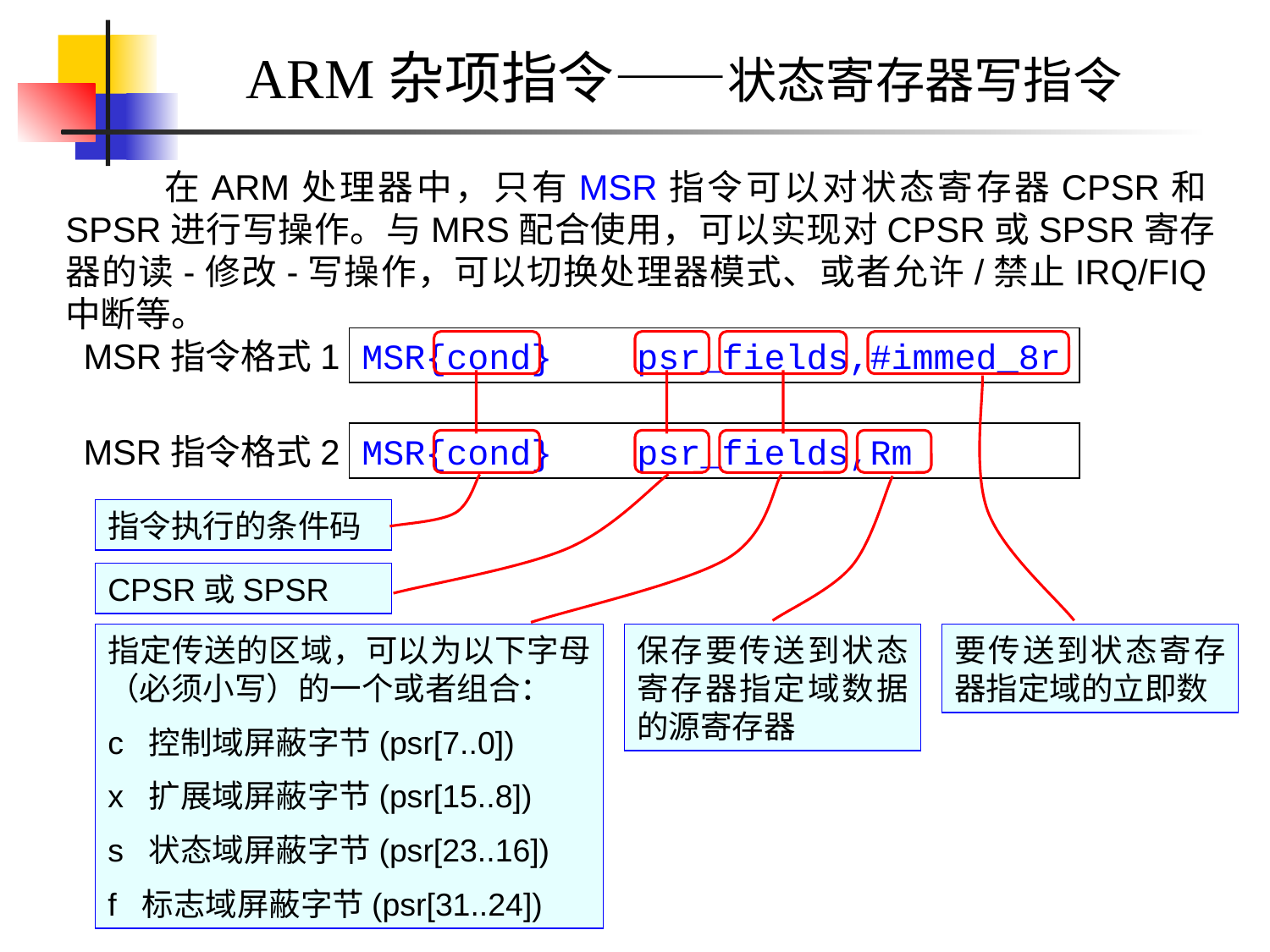

ARM杂项指令——状态寄存器写指令
        在ARM处理器中，只有MSR指令可以对状态寄存器CPSR和SPSR进行写操作。与MRS配合使用，可以实现对CPSR或SPSR寄存器的读-修改-写操作，可以切换处理器模式、或者允许/禁止IRQ/FIQ中断等。
MSR指令格式1
MSR{cond}    psr_fields,#immed_8r

MSR指令格式2
MSR{cond}    psr_fields,Rm

指令执行的条件码
CPSR或SPSR
指定传送的区域，可以为以下字母（必须小写）的一个或者组合：
c  控制域屏蔽字节(psr[7..0])
x  扩展域屏蔽字节(psr[15..8])
s  状态域屏蔽字节(psr[23..16])
f  标志域屏蔽字节(psr[31..24])
保存要传送到状态寄存器指定域数据的源寄存器
要传送到状态寄存器指定域的立即数